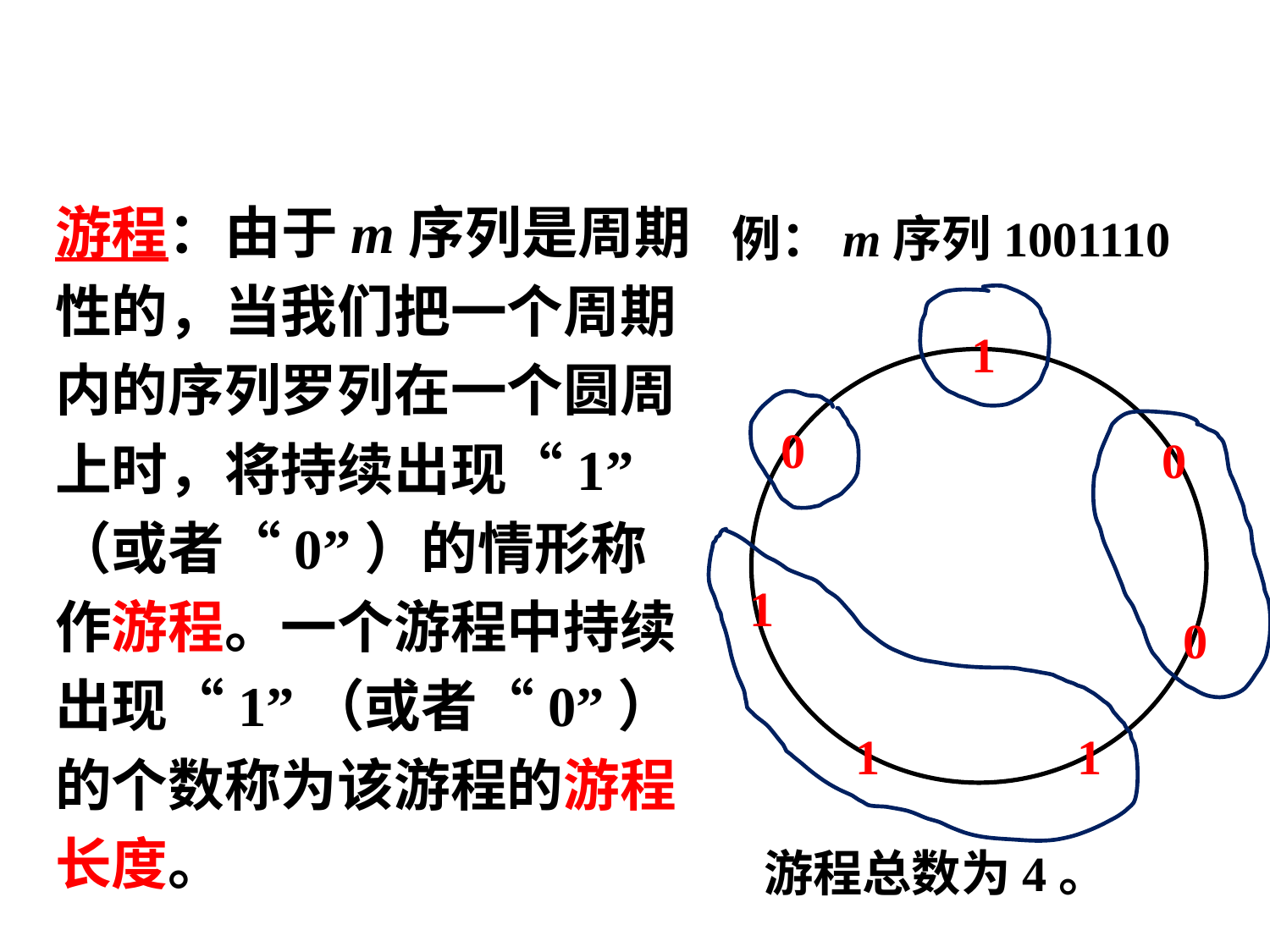

#
游程：由于m序列是周期
性的，当我们把一个周期
内的序列罗列在一个圆周
上时，将持续出现“1”
（或者“0”）的情形称
作游程。一个游程中持续
出现“1”（或者“0”）
的个数称为该游程的游程
长度。
例：m序列1001110
1

0
0
1
0
1
1
游程总数为4。